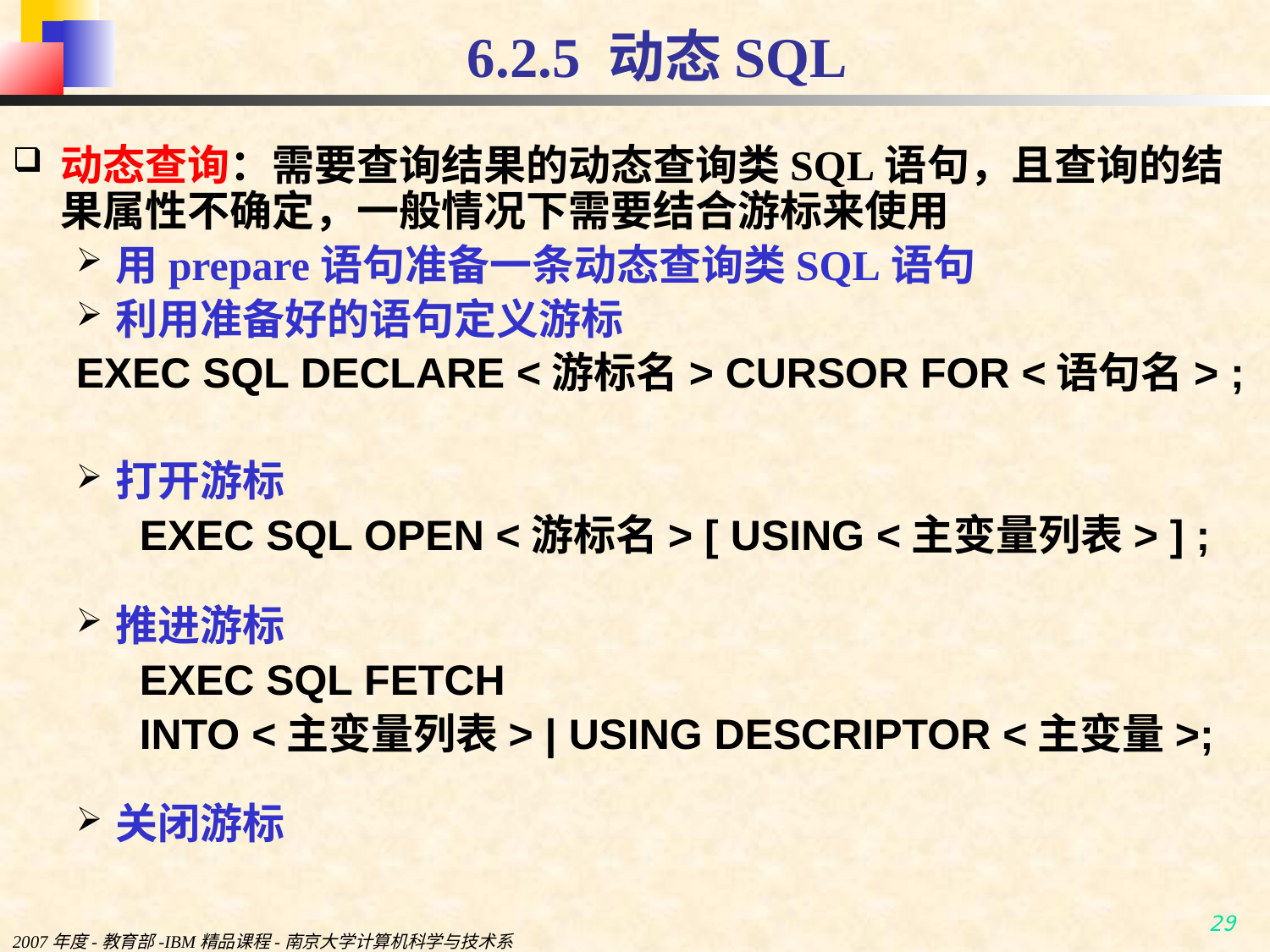

# 6.2.5 动态SQL
动态查询：需要查询结果的动态查询类SQL语句，且查询的结果属性不确定，一般情况下需要结合游标来使用
用prepare语句准备一条动态查询类SQL语句
利用准备好的语句定义游标
EXEC SQL DECLARE <游标名> CURSOR FOR <语句名> ;

打开游标
EXEC SQL OPEN <游标名> [ USING <主变量列表> ] ;

推进游标
EXEC SQL FETCH
INTO <主变量列表> | USING DESCRIPTOR <主变量>;

关闭游标
29
2007年度-教育部-IBM精品课程-南京大学计算机科学与技术系